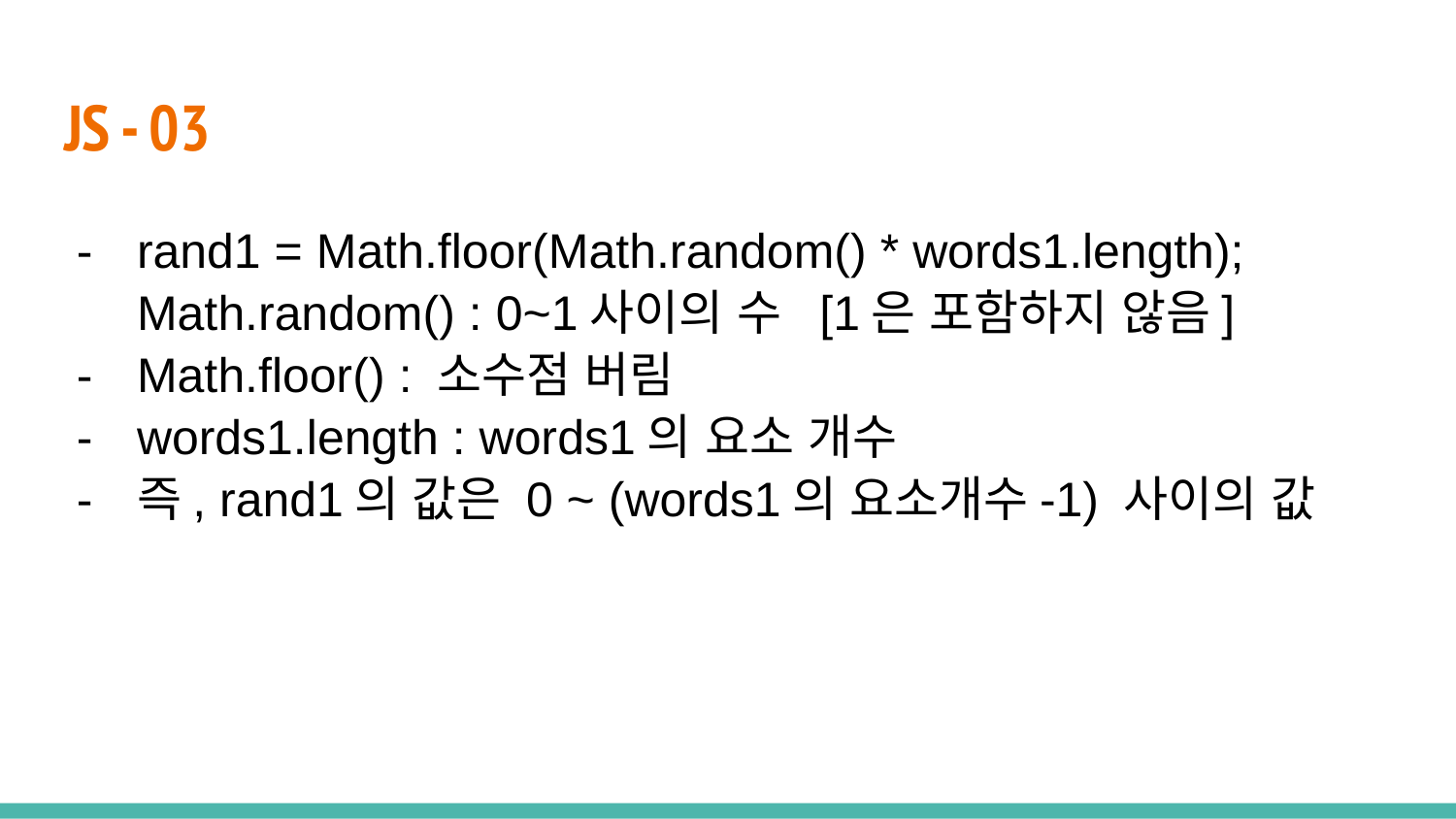

# JS - 03
rand1 = Math.floor(Math.random() * words1.length); Math.random() : 0~1사이의 수  [1은 포함하지 않음]
Math.floor() : 소수점 버림
words1.length : words1의 요소 개수
즉, rand1의 값은 0 ~ (words1의 요소개수-1) 사이의 값